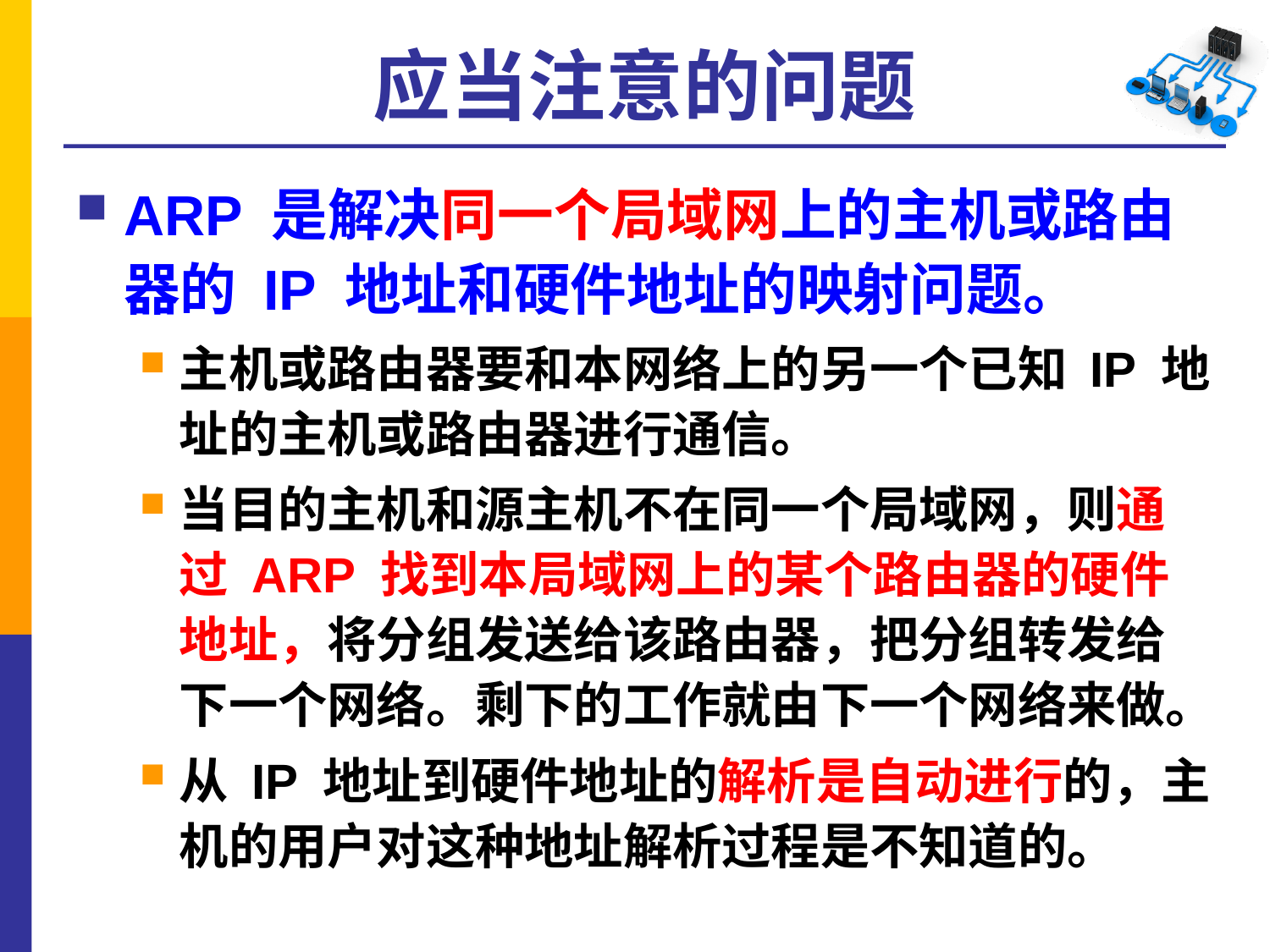

# 应当注意的问题
ARP 是解决同一个局域网上的主机或路由器的 IP 地址和硬件地址的映射问题。
主机或路由器要和本网络上的另一个已知 IP 地址的主机或路由器进行通信。
当目的主机和源主机不在同一个局域网，则通过 ARP 找到本局域网上的某个路由器的硬件地址，将分组发送给该路由器，把分组转发给下一个网络。剩下的工作就由下一个网络来做。
从 IP 地址到硬件地址的解析是自动进行的，主机的用户对这种地址解析过程是不知道的。